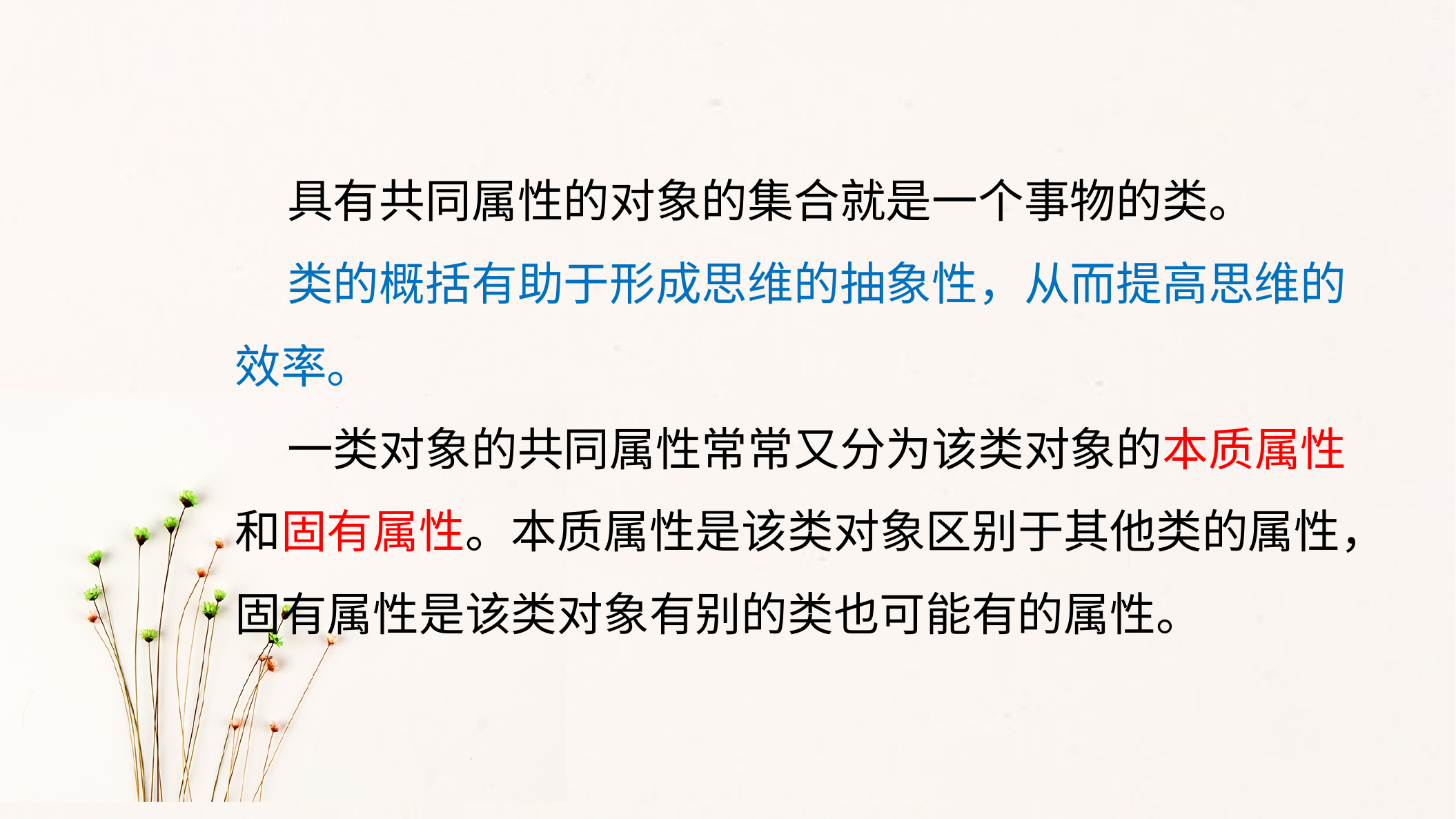

具有共同属性的对象的集合就是一个事物的类。
    类的概括有助于形成思维的抽象性，从而提高思维的效率。
    一类对象的共同属性常常又分为该类对象的本质属性和固有属性。本质属性是该类对象区别于其他类的属性，固有属性是该类对象有别的类也可能有的属性。